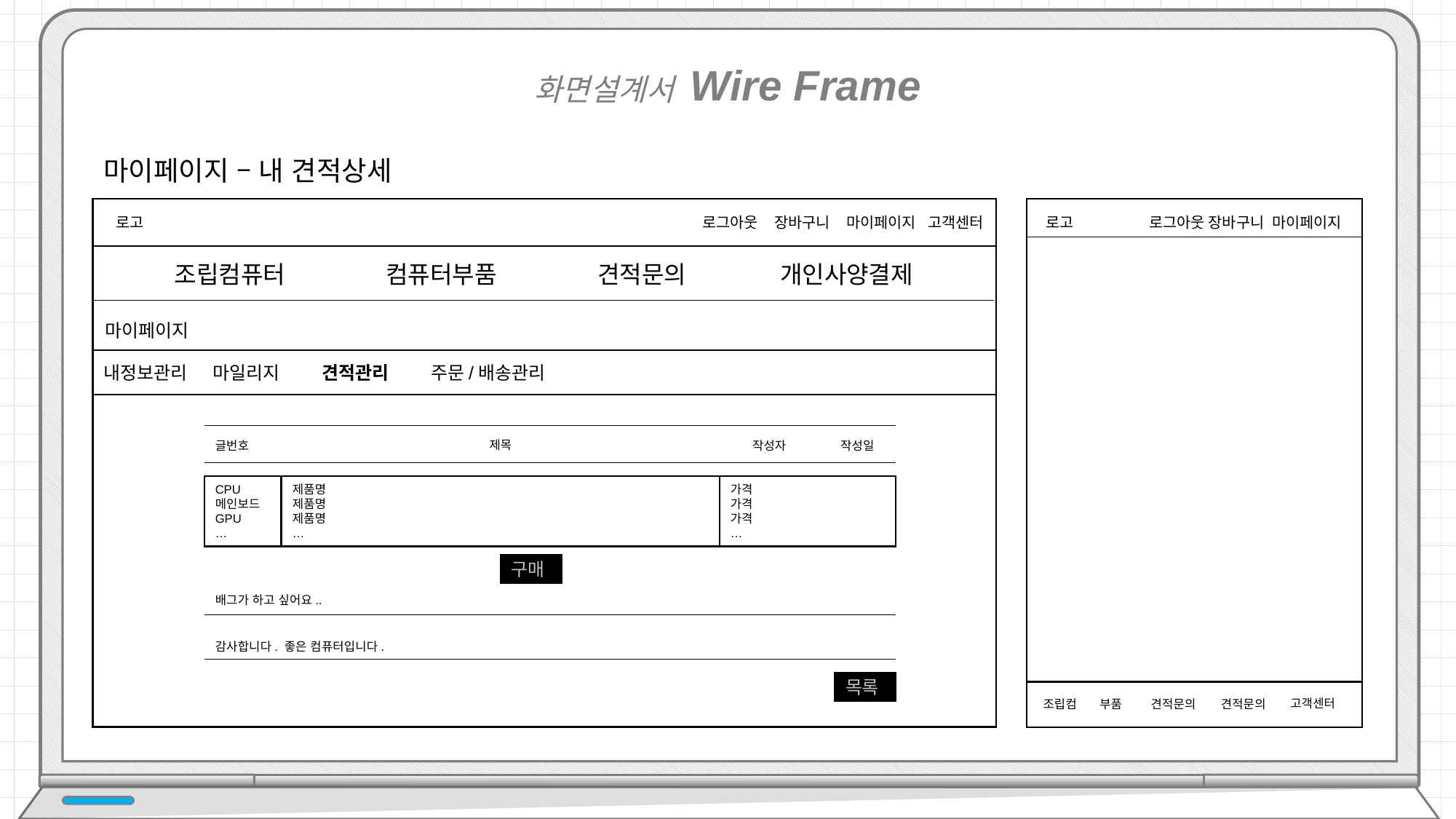

화면설계서 Wire Frame
마이페이지 – 내 견적상세

로그아웃    장바구니    마이페이지   고객센터
로고
로그아웃 장바구니  마이페이지
로고
조립컴퓨터               컴퓨터부품               견적문의              개인사양결제
마이페이지
내정보관리	마일리지	견적관리	주문/배송관리
제목
글번호
작성자
작성일
CPU
메인보드
GPU
…
제품명
제품명
제품명
…
가격
가격
가격
…

구매
배그가 하고 싶어요..
감사합니다. 좋은 컴퓨터입니다.
목록

고객센터
견적문의
견적문의
조립컴
부품